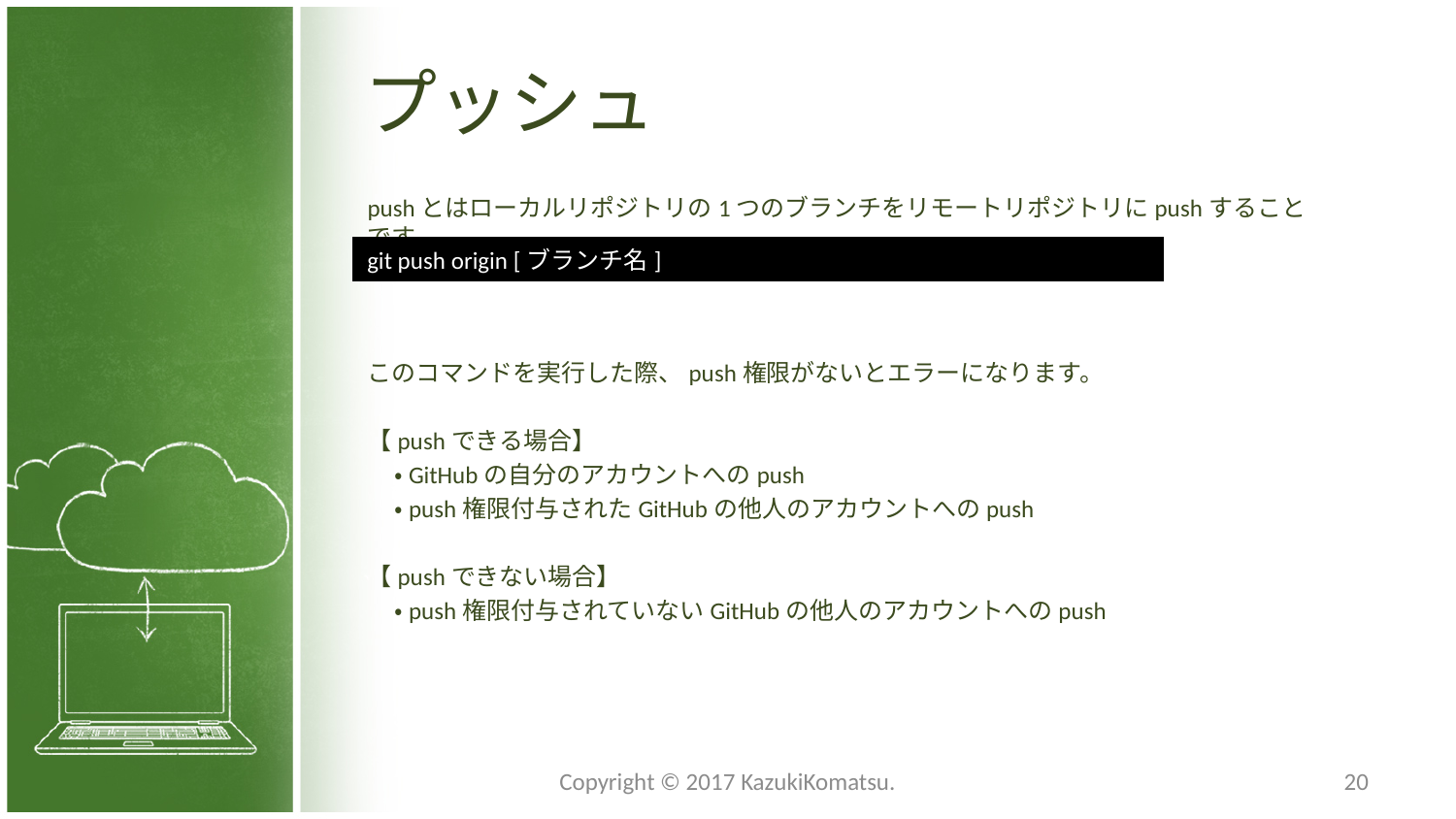

# プッシュ

pushとはローカルリポジトリの1つのブランチをリモートリポジトリにpushすることです。

このコマンドを実行した際、push権限がないとエラーになります。

【pushできる場合】
    ・GitHubの自分のアカウントへのpush
    ・push権限付与されたGitHubの他人のアカウントへのpush

【pushできない場合】
    ・push権限付与されていないGitHubの他人のアカウントへのpush

git push origin [ブランチ名]
Copyright © 2017 KazukiKomatsu.
20